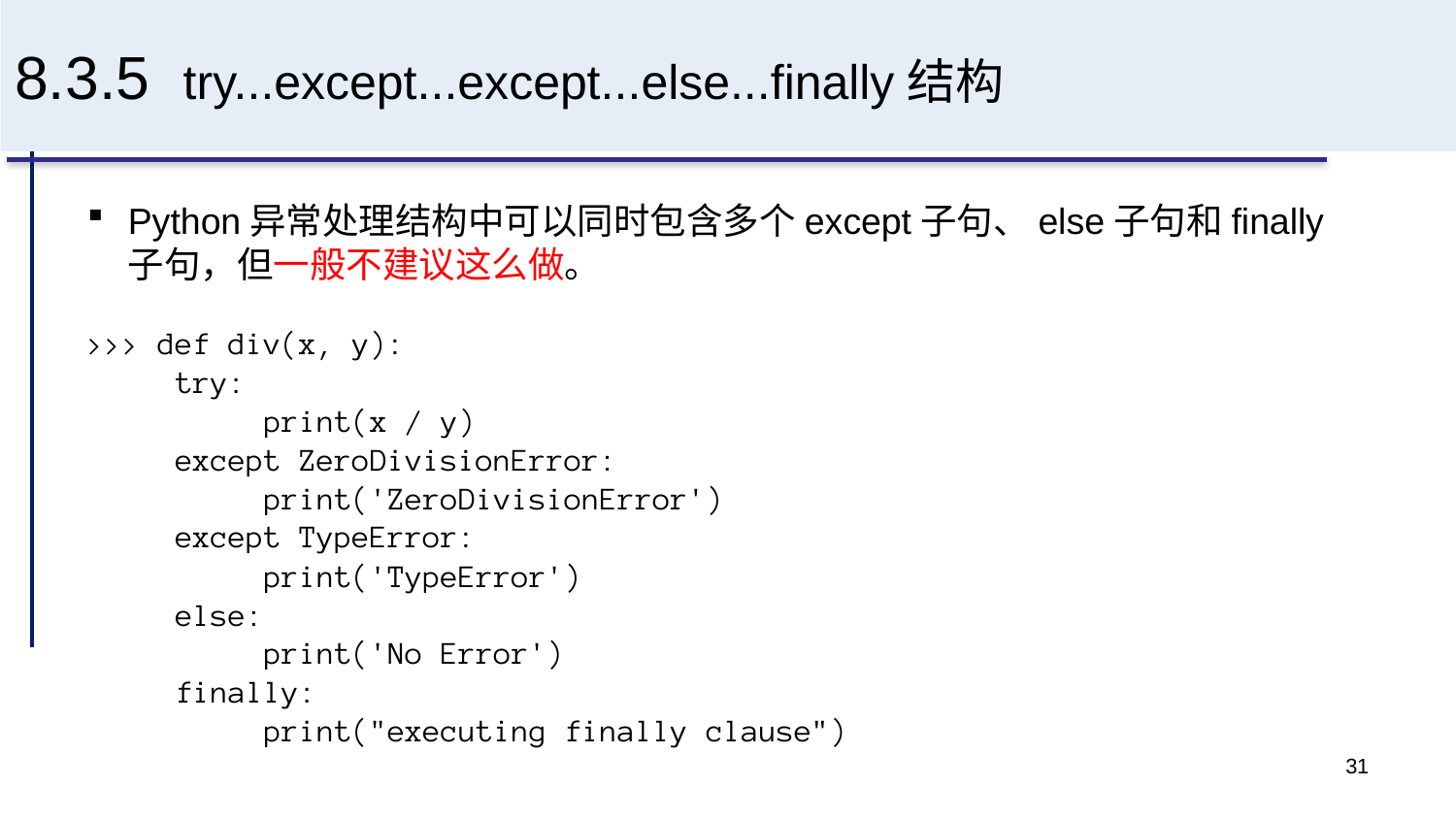

# 8.3.5  try...except...except...else...finally结构
Python异常处理结构中可以同时包含多个except子句、else子句和finally子句，但一般不建议这么做。

>>> def div(x, y):
     try:
          print(x / y)
     except ZeroDivisionError:
          print('ZeroDivisionError')
     except TypeError:
          print('TypeError')
     else:
          print('No Error')
     finally:
          print("executing finally clause")
31